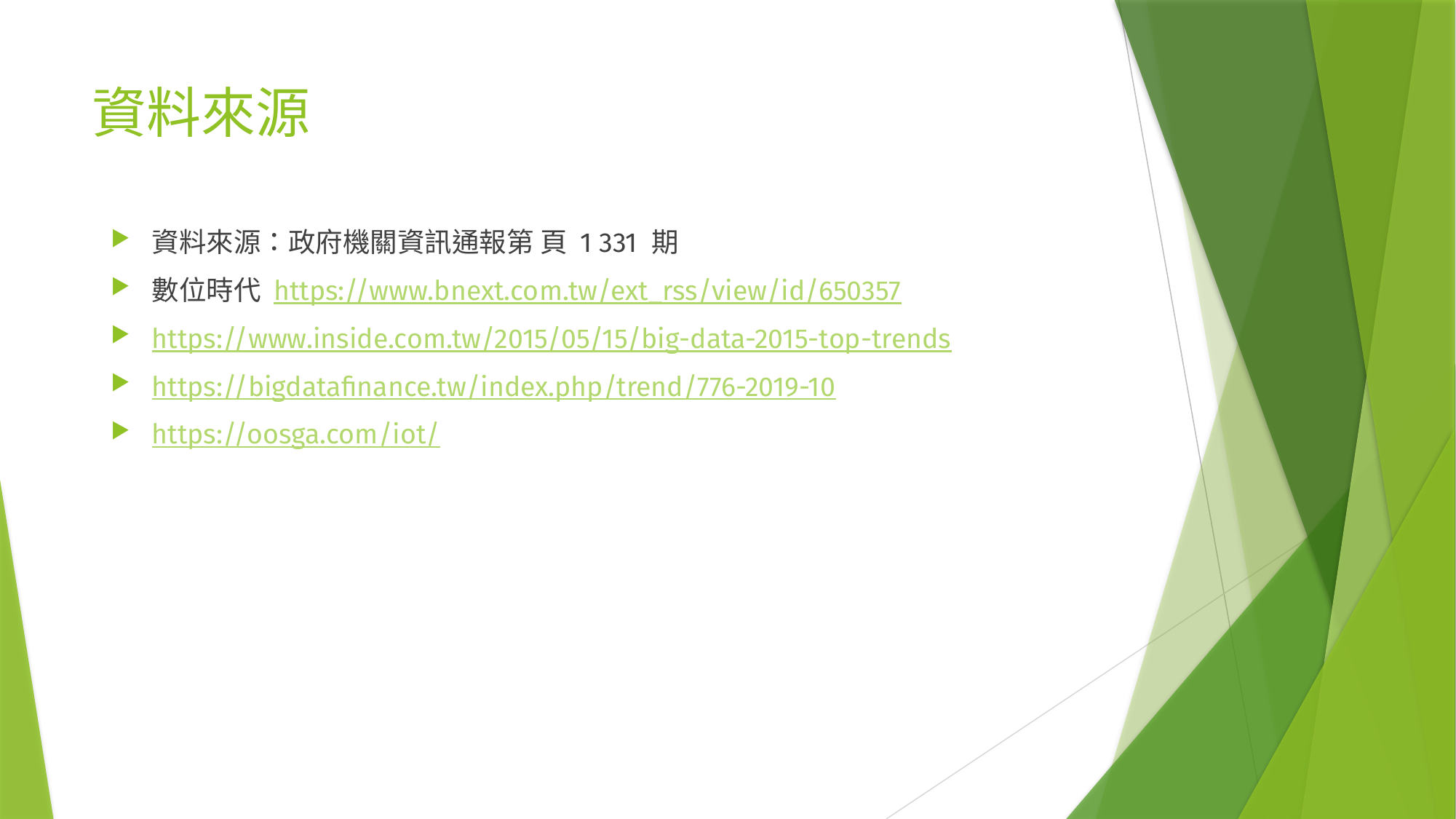

# 資料來源
資料來源：政府機關資訊通報第 頁 1 331 期
數位時代 https://www.bnext.com.tw/ext_rss/view/id/650357
https://www.inside.com.tw/2015/05/15/big-data-2015-top-trends
https://bigdatafinance.tw/index.php/trend/776-2019-10
https://oosga.com/iot/